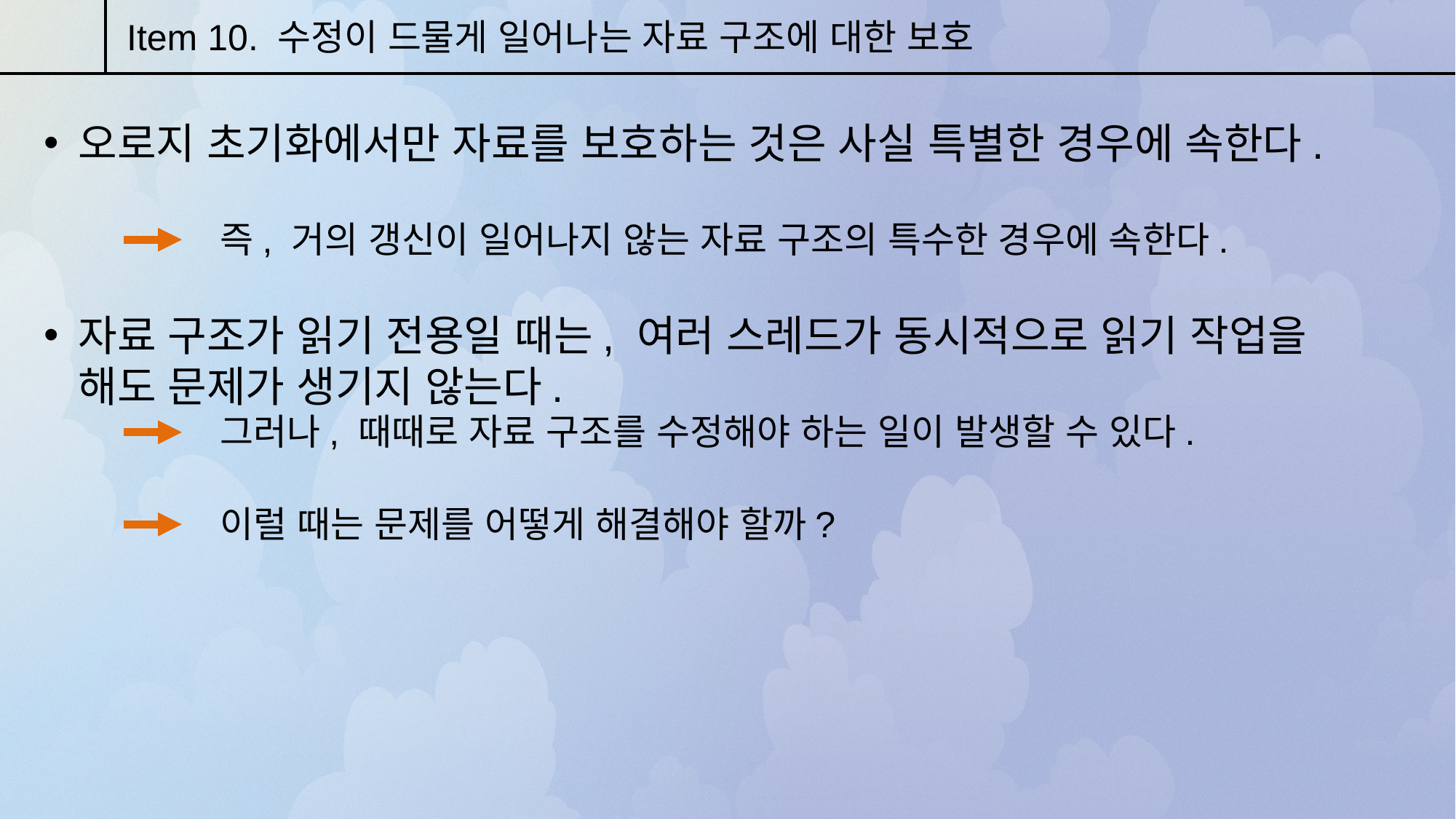

Item 10. 수정이 드물게 일어나는 자료 구조에 대한 보호
오로지 초기화에서만 자료를 보호하는 것은 사실 특별한 경우에 속한다.
즉, 거의 갱신이 일어나지 않는 자료 구조의 특수한 경우에 속한다.
자료 구조가 읽기 전용일 때는, 여러 스레드가 동시적으로 읽기 작업을 해도 문제가 생기지 않는다.
그러나, 때때로 자료 구조를 수정해야 하는 일이 발생할 수 있다.
이럴 때는 문제를 어떻게 해결해야 할까?